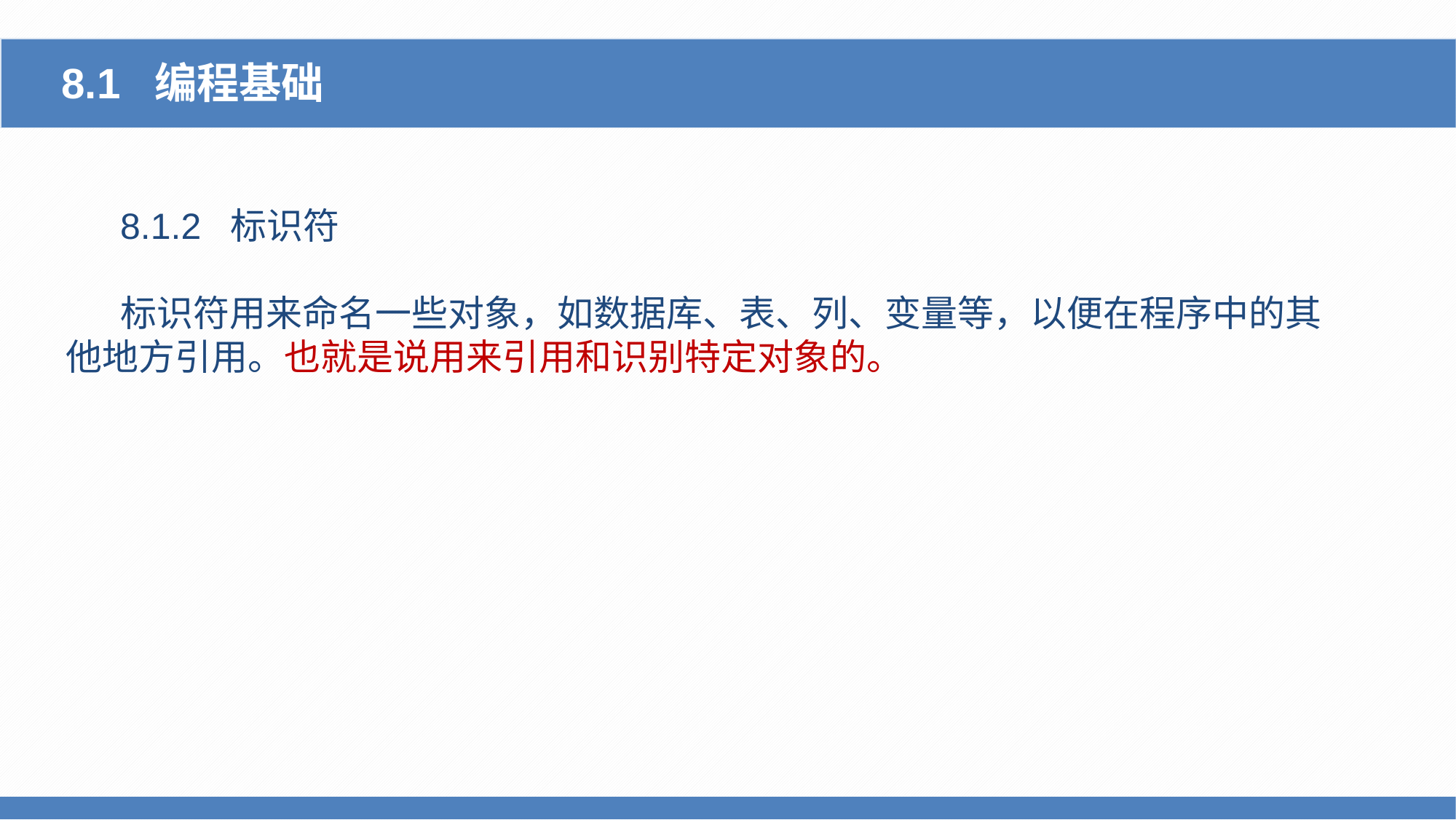

8.1  编程基础

8.1.2  标识符

标识符用来命名一些对象，如数据库、表、列、变量等，以便在程序中的其他地方引用。也就是说用来引用和识别特定对象的。